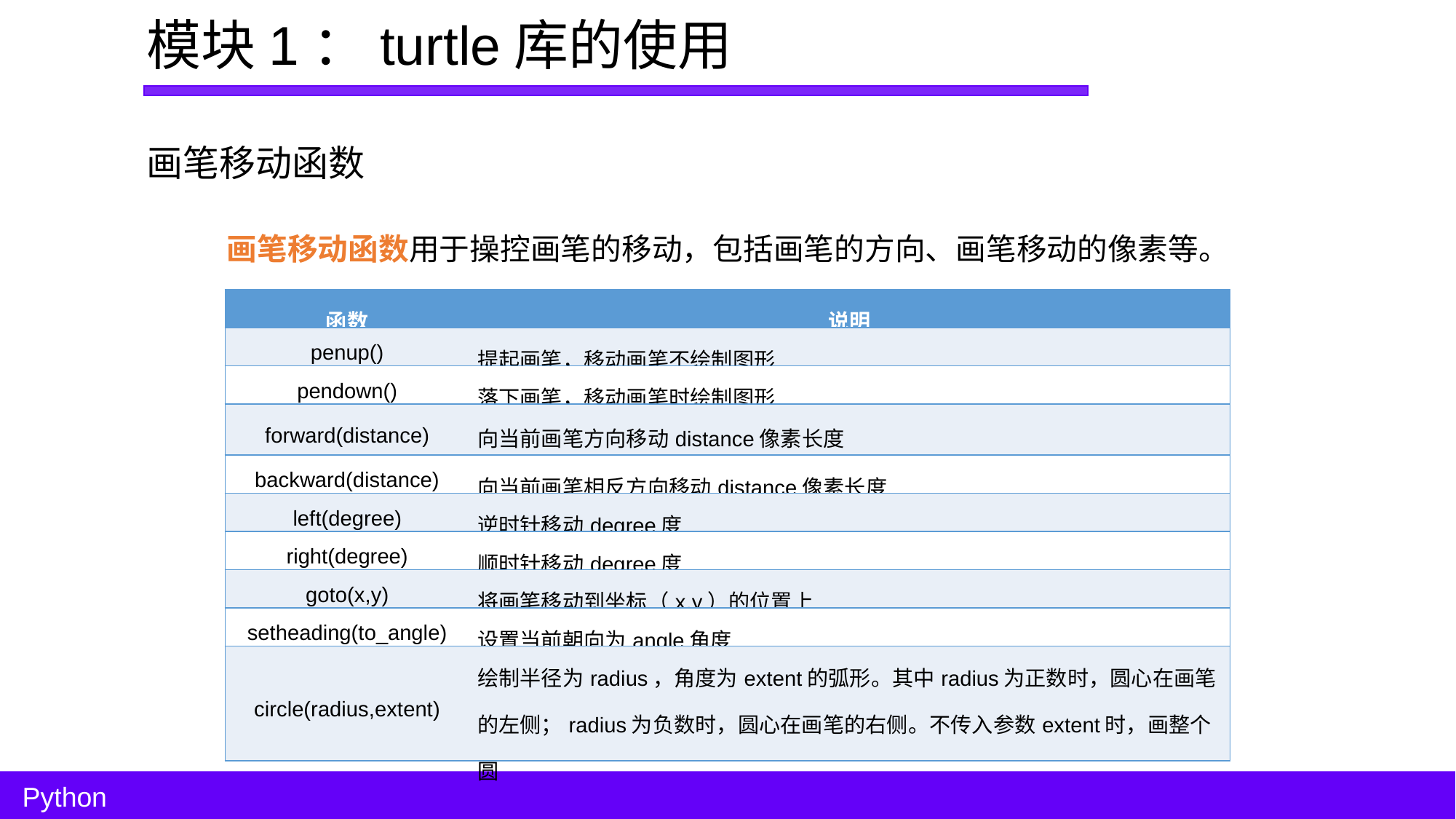

模块1：turtle库的使用

画笔移动函数
画笔移动函数用于操控画笔的移动，包括画笔的方向、画笔移动的像素等。
| 函数 | 说明 |
| --- | --- |
| penup() | 提起画笔，移动画笔不绘制图形 |
| pendown() | 落下画笔，移动画笔时绘制图形 |
| forward(distance) | 向当前画笔方向移动distance像素长度 |
| backward(distance) | 向当前画笔相反方向移动distance像素长度 |
| left(degree) | 逆时针移动degree度 |
| right(degree) | 顺时针移动degree度 |
| goto(x,y) | 将画笔移动到坐标（x,y）的位置上 |
| setheading(to\_angle) | 设置当前朝向为angle角度 |
| circle(radius,extent) | 绘制半径为radius，角度为extent的弧形。其中radius为正数时，圆心在画笔的左侧；radius为负数时，圆心在画笔的右侧。不传入参数extent时，画整个圆 |